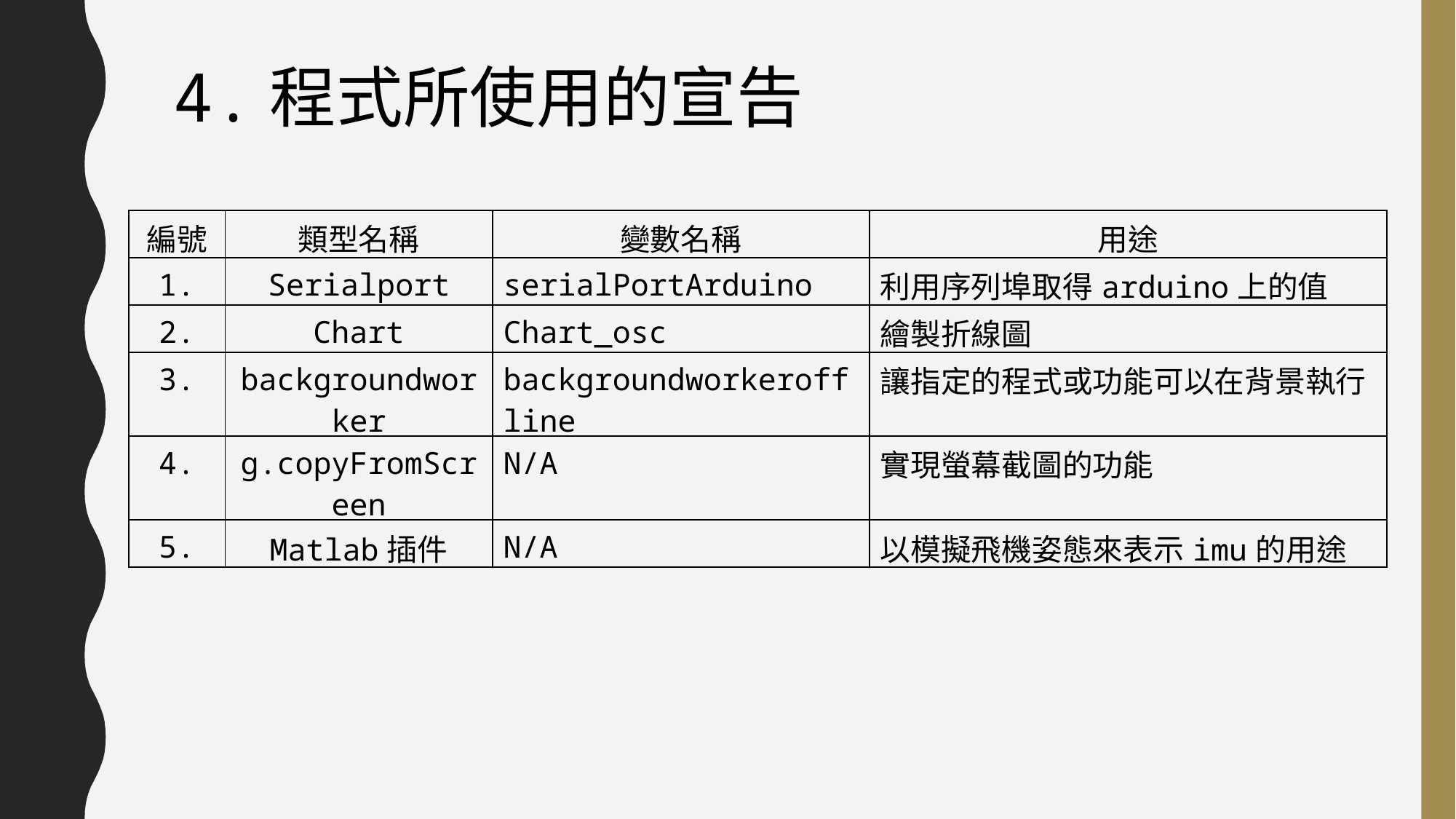

4.程式所使用的宣告
| 編號 | 類型名稱 | 變數名稱 | 用途 |
| --- | --- | --- | --- |
| 1. | Serialport | serialPortArduino | 利用序列埠取得arduino上的值 |
| 2. | Chart | Chart\_osc | 繪製折線圖 |
| 3. | backgroundworker | backgroundworkeroffline | 讓指定的程式或功能可以在背景執行 |
| 4. | g.copyFromScreen | N/A | 實現螢幕截圖的功能 |
| 5. | Matlab插件 | N/A | 以模擬飛機姿態來表示imu的用途 |